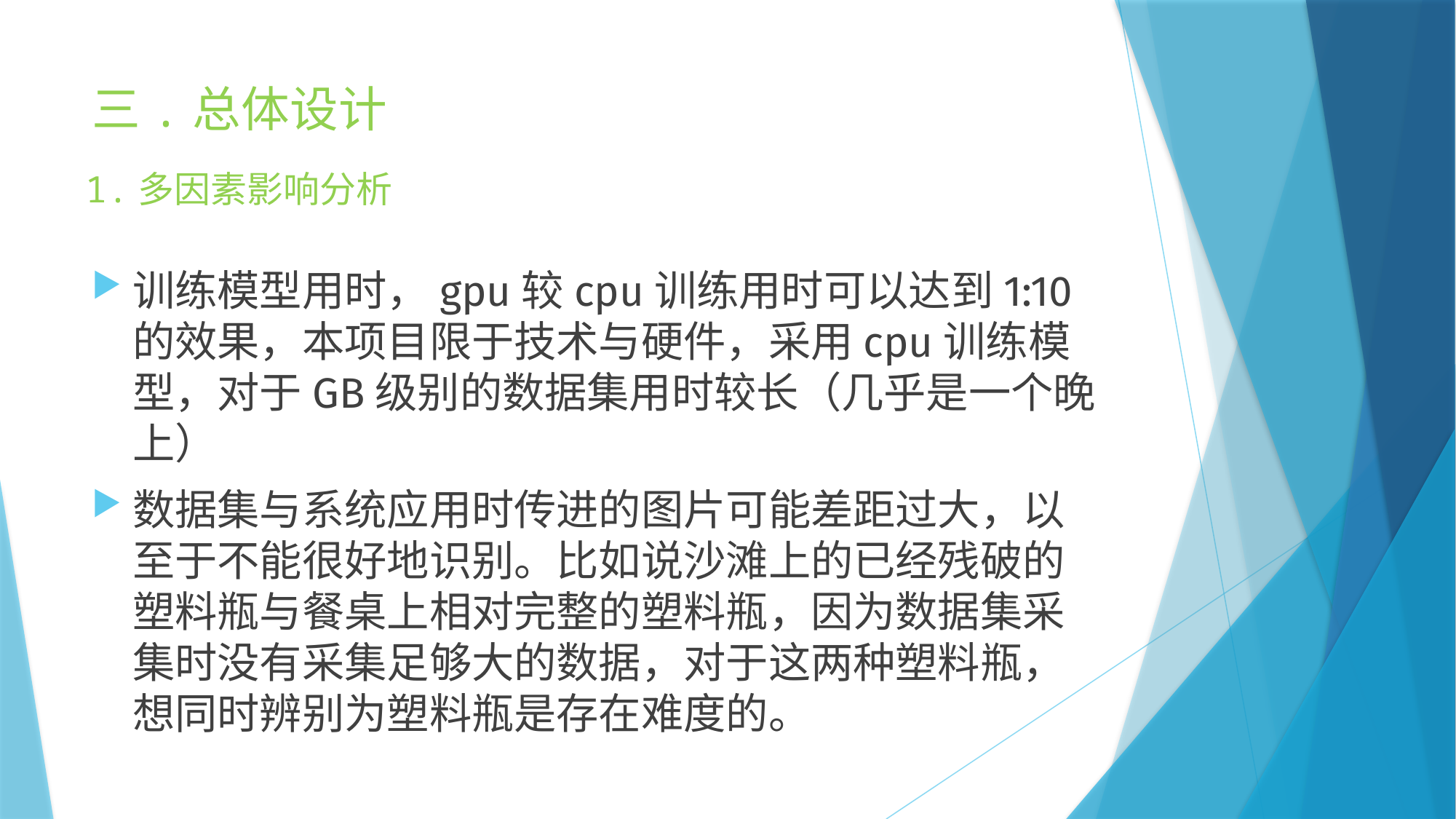

# 三.总体设计
1.多因素影响分析
训练模型用时，gpu较cpu训练用时可以达到1:10的效果，本项目限于技术与硬件，采用cpu训练模型，对于GB级别的数据集用时较长（几乎是一个晚上）
数据集与系统应用时传进的图片可能差距过大，以至于不能很好地识别。比如说沙滩上的已经残破的塑料瓶与餐桌上相对完整的塑料瓶，因为数据集采集时没有采集足够大的数据，对于这两种塑料瓶，想同时辨别为塑料瓶是存在难度的。